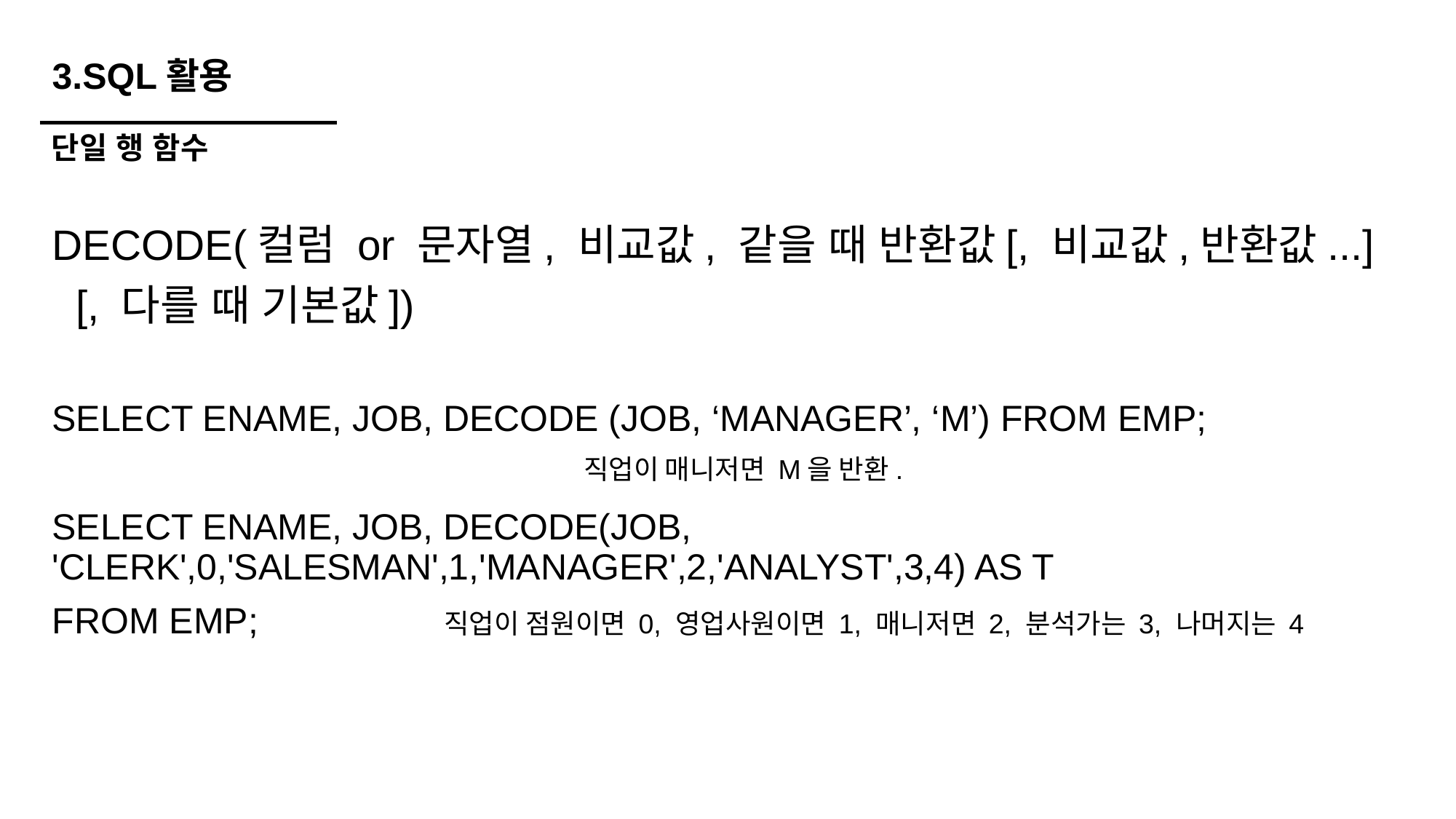

# 3.SQL활용
단일 행 함수
DECODE(컬럼 or 문자열, 비교값, 같을 때 반환값[, 비교값,반환값...]
  [, 다를 때 기본값])

SELECT ENAME, JOB, DECODE (JOB, ‘MANAGER’, ‘M’) FROM EMP;

SELECT ENAME, JOB, DECODE(JOB, 'CLERK',0,'SALESMAN',1,'MANAGER',2,'ANALYST',3,4) AS T
FROM EMP;
직업이 매니저면 M을 반환.
직업이 점원이면 0, 영업사원이면 1, 매니저면 2, 분석가는 3, 나머지는 4